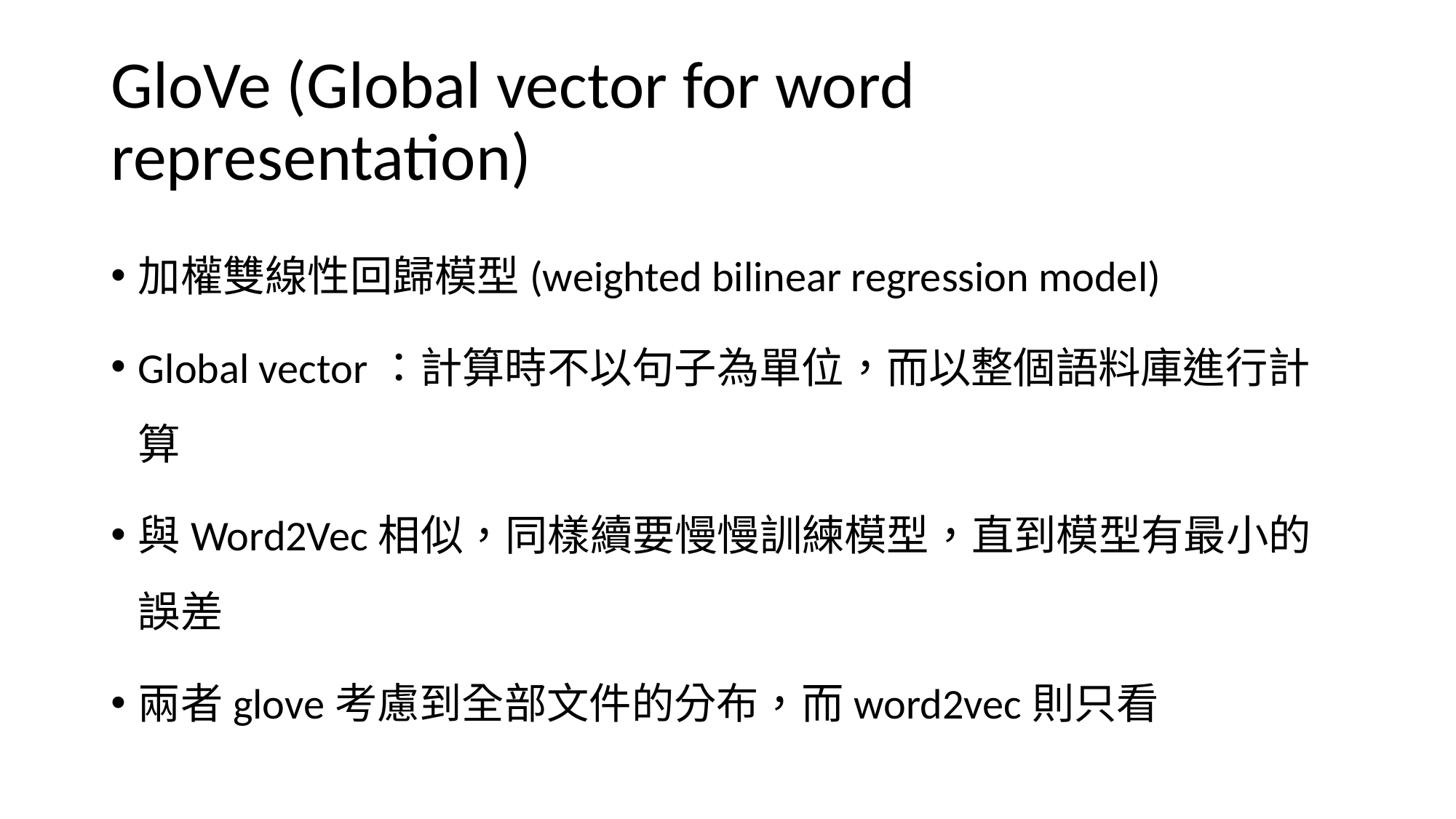

# GloVe (Global vector for word representation)
加權雙線性回歸模型(weighted bilinear regression model)
Global vector：計算時不以句子為單位，而以整個語料庫進行計算
與Word2Vec相似，同樣續要慢慢訓練模型，直到模型有最小的誤差
兩者glove考慮到全部文件的分布，而word2vec則只看